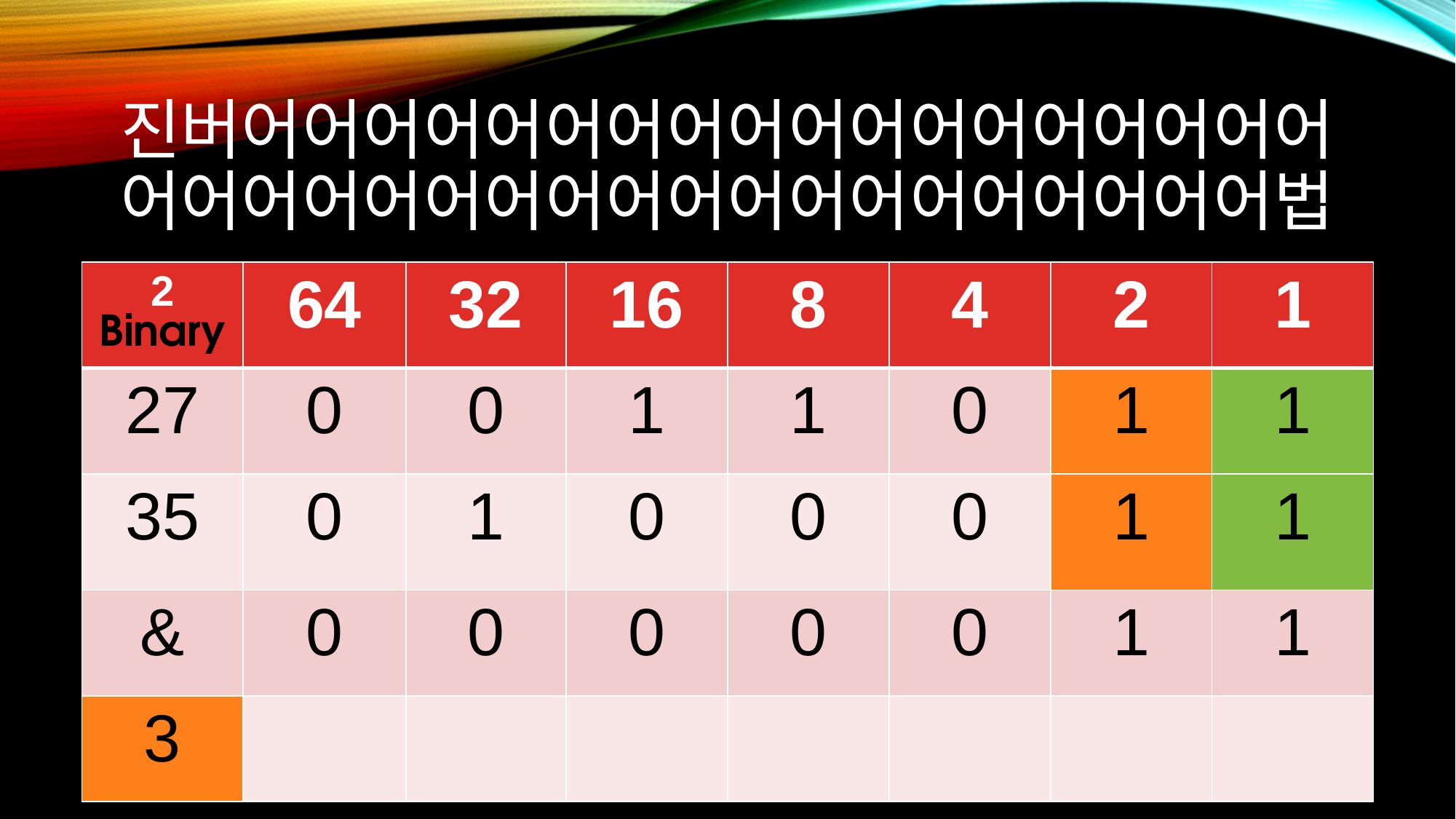

# 진버어어어어어어어어어어어어어어어어어어어어어어어어어어어어어어어어어어어어어법
| 2 Binary | 64 | 32 | 16 | 8 | 4 | 2 | 1 |
| --- | --- | --- | --- | --- | --- | --- | --- |
| 27 | 0 | 0 | 1 | 1 | 0 | 1 | 1 |
| 35 | 0 | 1 | 0 | 0 | 0 | 1 | 1 |
| & | 0 | 0 | 0 | 0 | 0 | 1 | 1 |
| 3 |  |  |  |  |  |  |  |